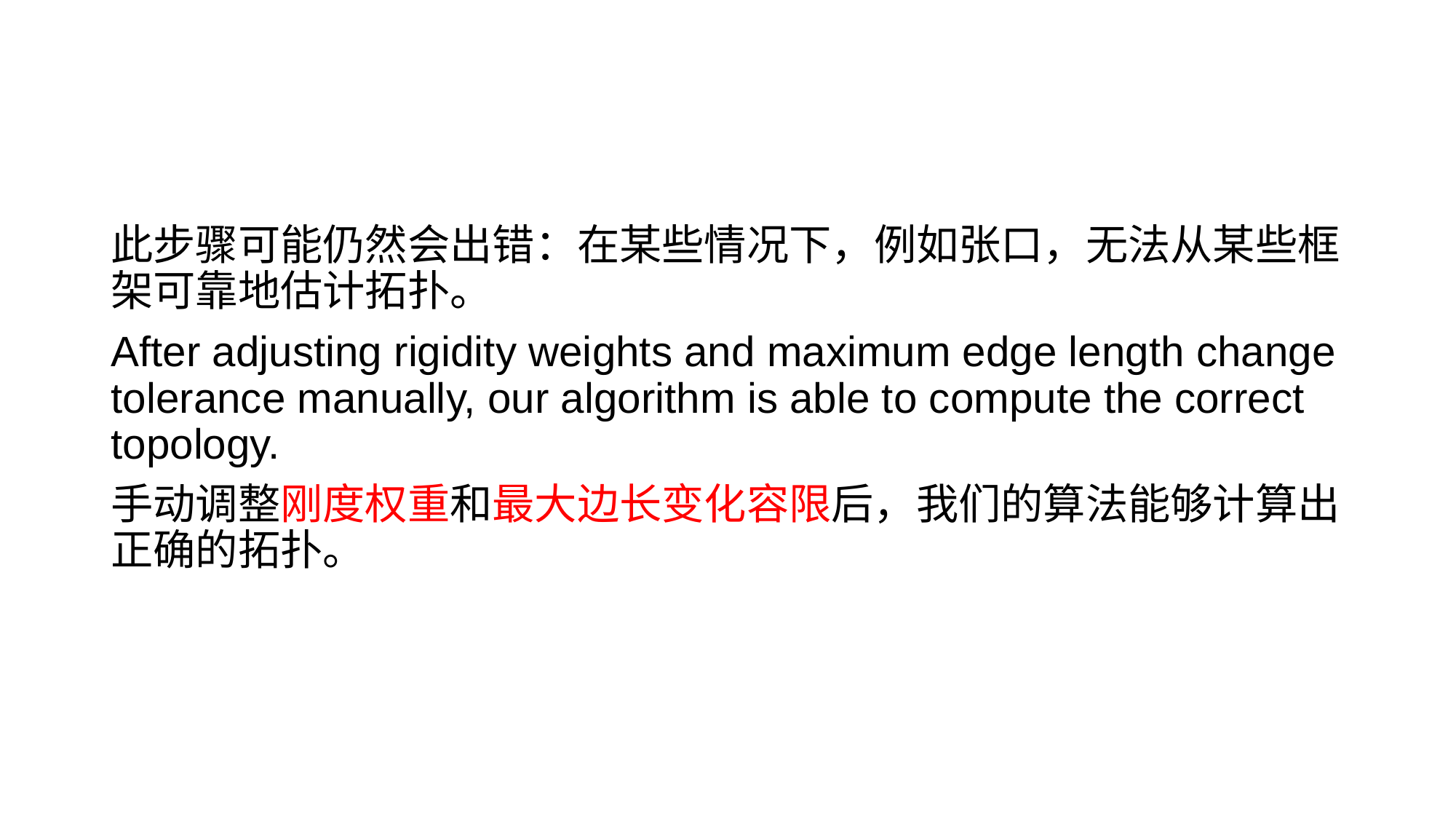

#
此步骤可能仍然会出错：在某些情况下，例如张口，无法从某些框架可靠地估计拓扑。
After adjusting rigidity weights and maximum edge length change tolerance manually, our algorithm is able to compute the correct topology.
手动调整刚度权重和最大边长变化容限后，我们的算法能够计算出正确的拓扑。